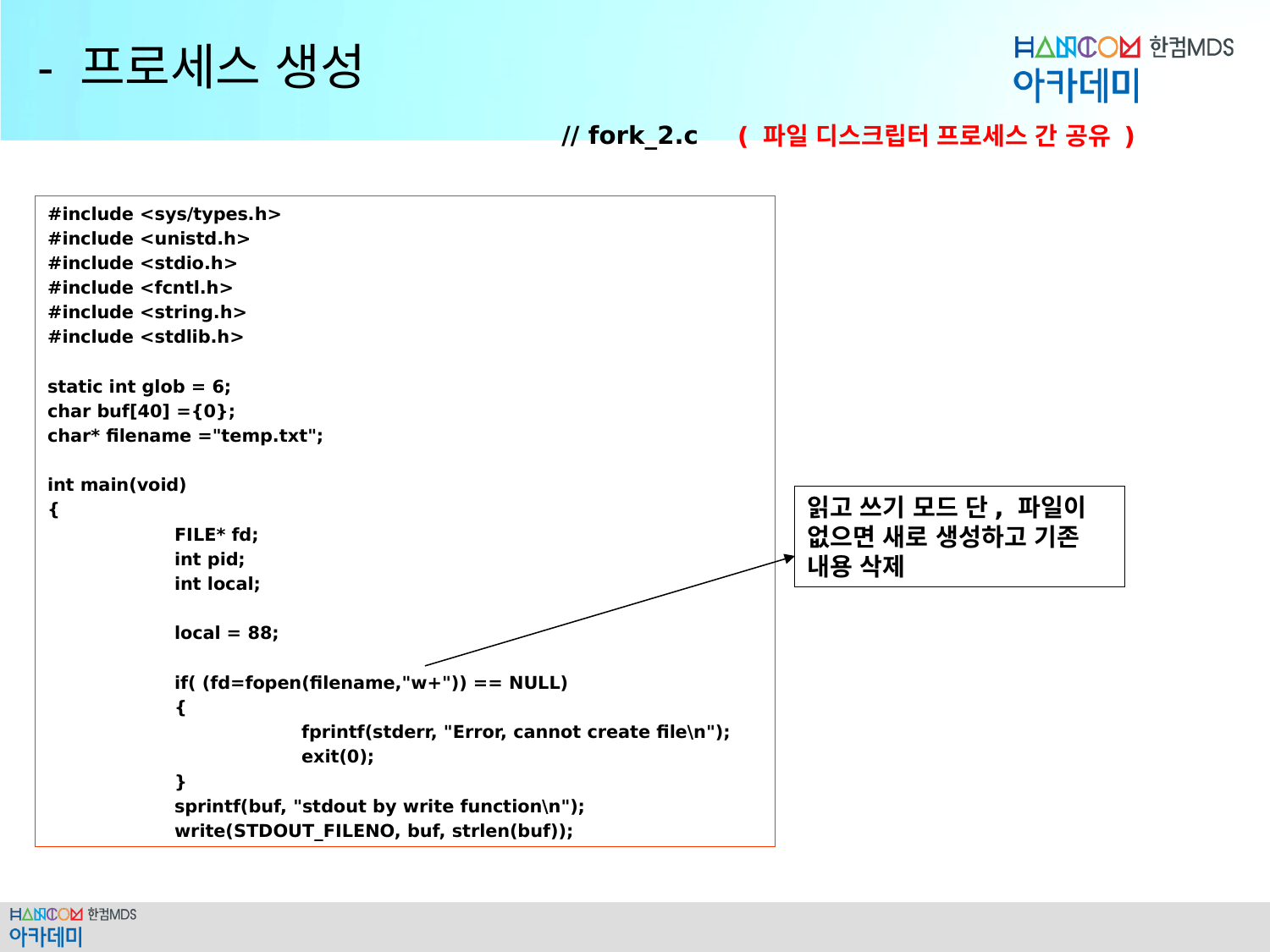

# - 프로세스 생성
// fork_2.c
( 파일 디스크립터 프로세스 간 공유 )
#include <sys/types.h>
#include <unistd.h>
#include <stdio.h>
#include <fcntl.h>
#include <string.h>
#include <stdlib.h>

static int glob = 6;
char buf[40] ={0};
char* filename ="temp.txt";

int main(void)
{
	FILE* fd;
	int pid;
	int local;

	local = 88;

	if( (fd=fopen(filename,"w+")) == NULL)
	{
		fprintf(stderr, "Error, cannot create file\n");
		exit(0);
	}
	sprintf(buf, "stdout by write function\n");
	write(STDOUT_FILENO, buf, strlen(buf));
읽고 쓰기 모드 단, 파일이 없으면 새로 생성하고 기존 내용 삭제